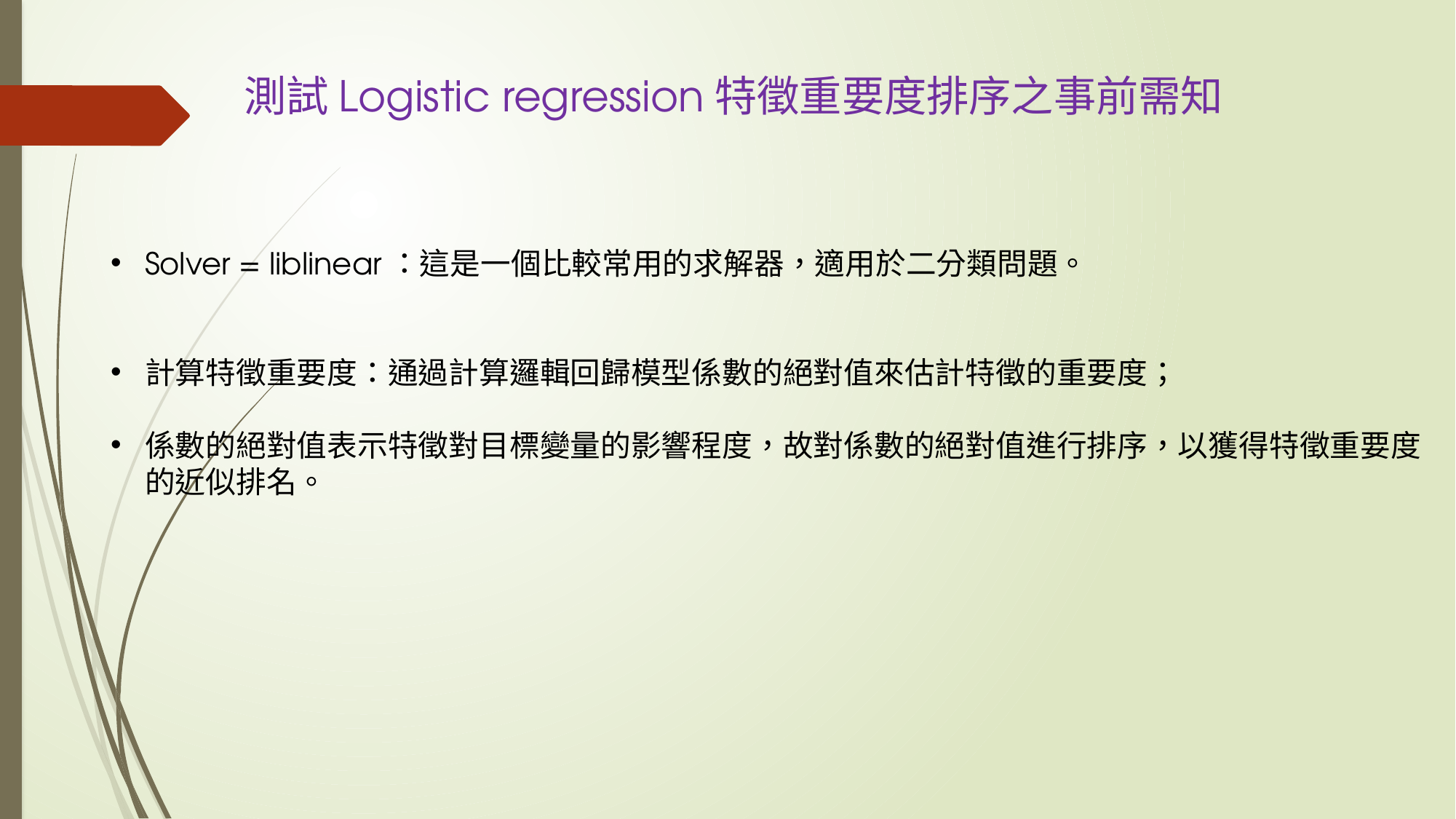

# 測試Logistic regression特徵重要度排序之事前需知
Solver = liblinear：這是一個比較常用的求解器，適用於二分類問題。

計算特徵重要度：通過計算邏輯回歸模型係數的絕對值來估計特徵的重要度；

係數的絕對值表示特徵對目標變量的影響程度，故對係數的絕對值進行排序，以獲得特徵重要度的近似排名。